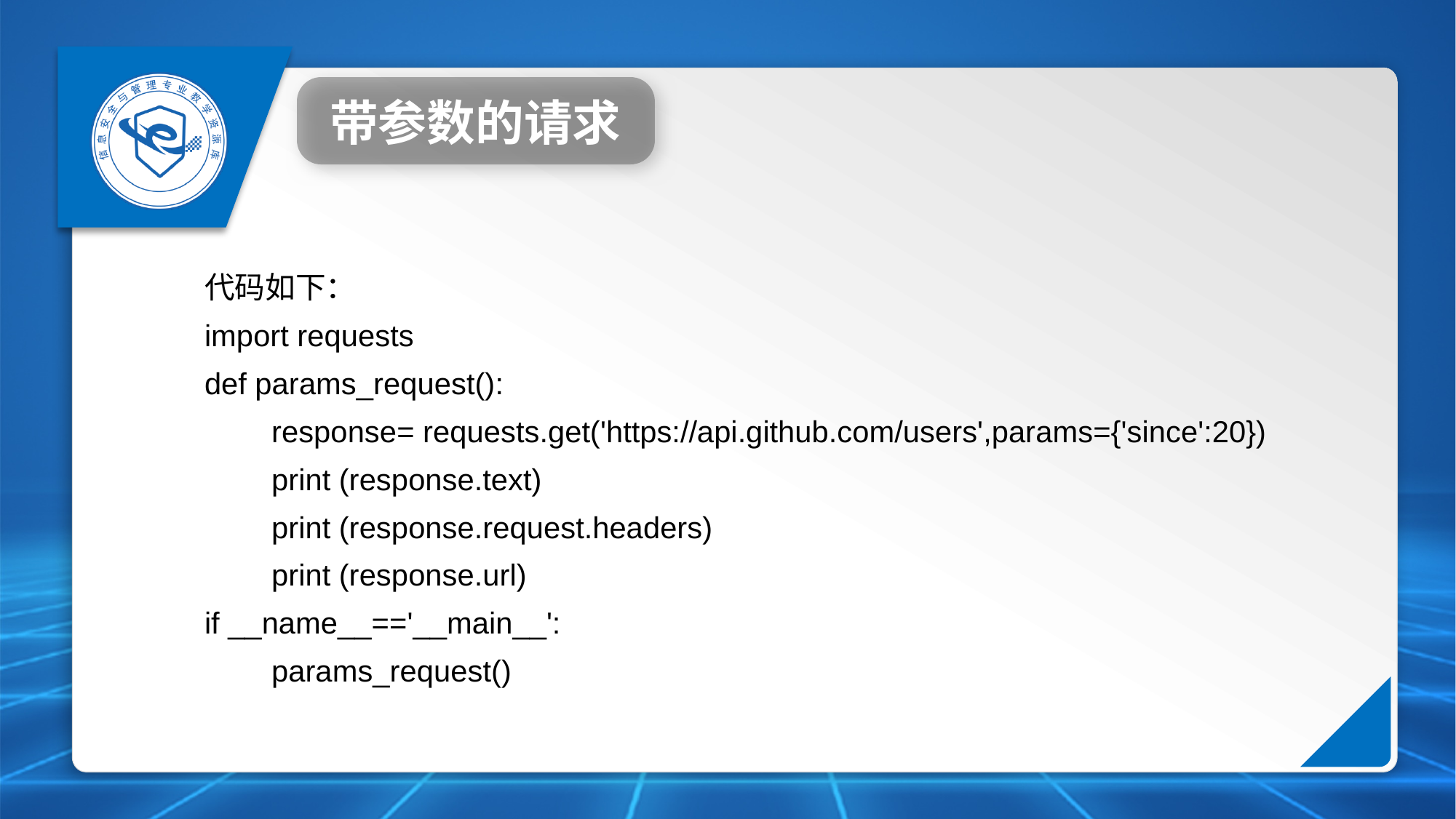

带参数的请求
代码如下：
import requests
def params_request():
        response= requests.get('https://api.github.com/users',params={'since':20})
        print (response.text)
        print (response.request.headers)
        print (response.url)
if __name__=='__main__':
        params_request()